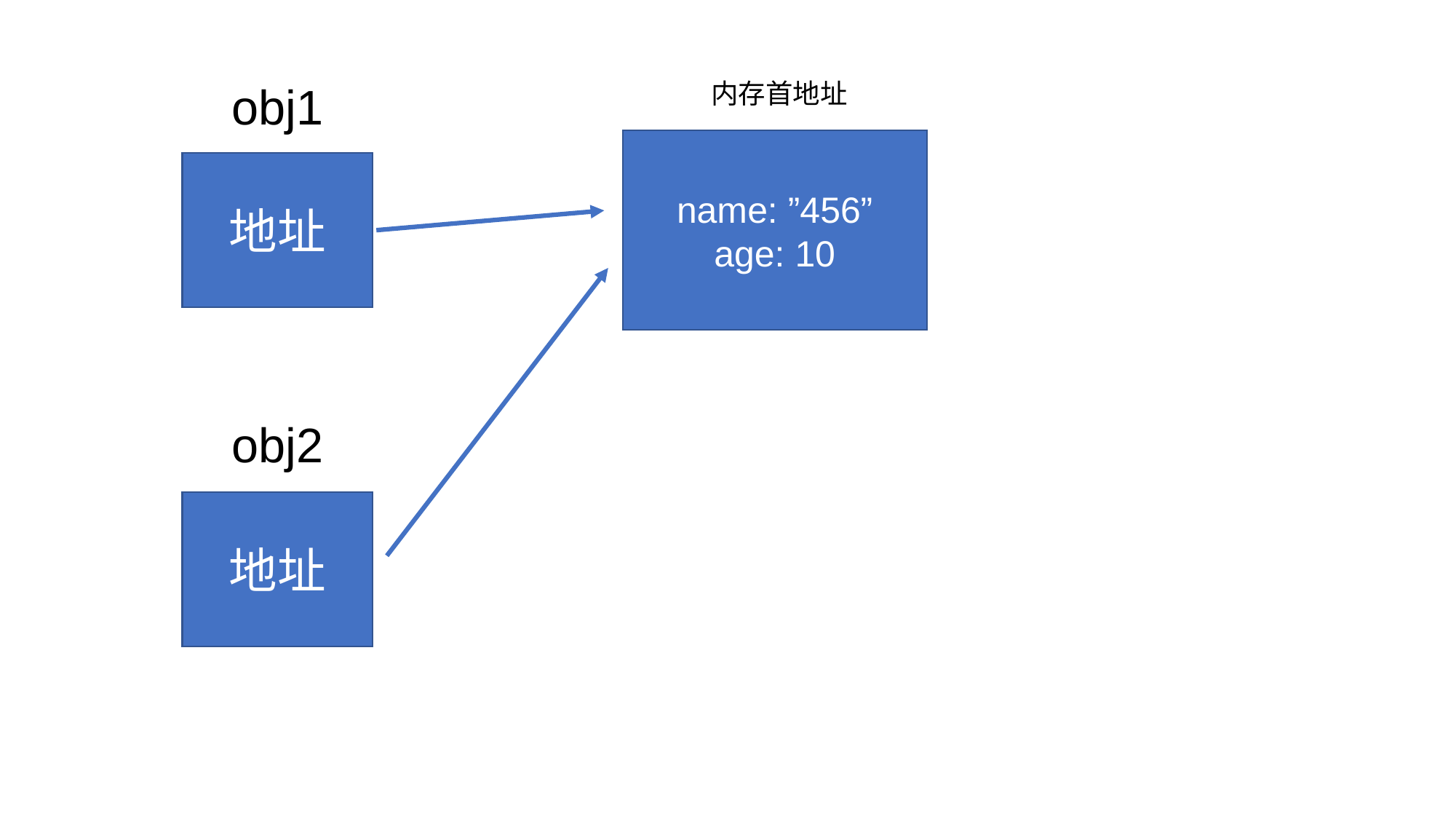

obj1
内存首地址
name: ”456”
age: 10
地址
obj2
地址